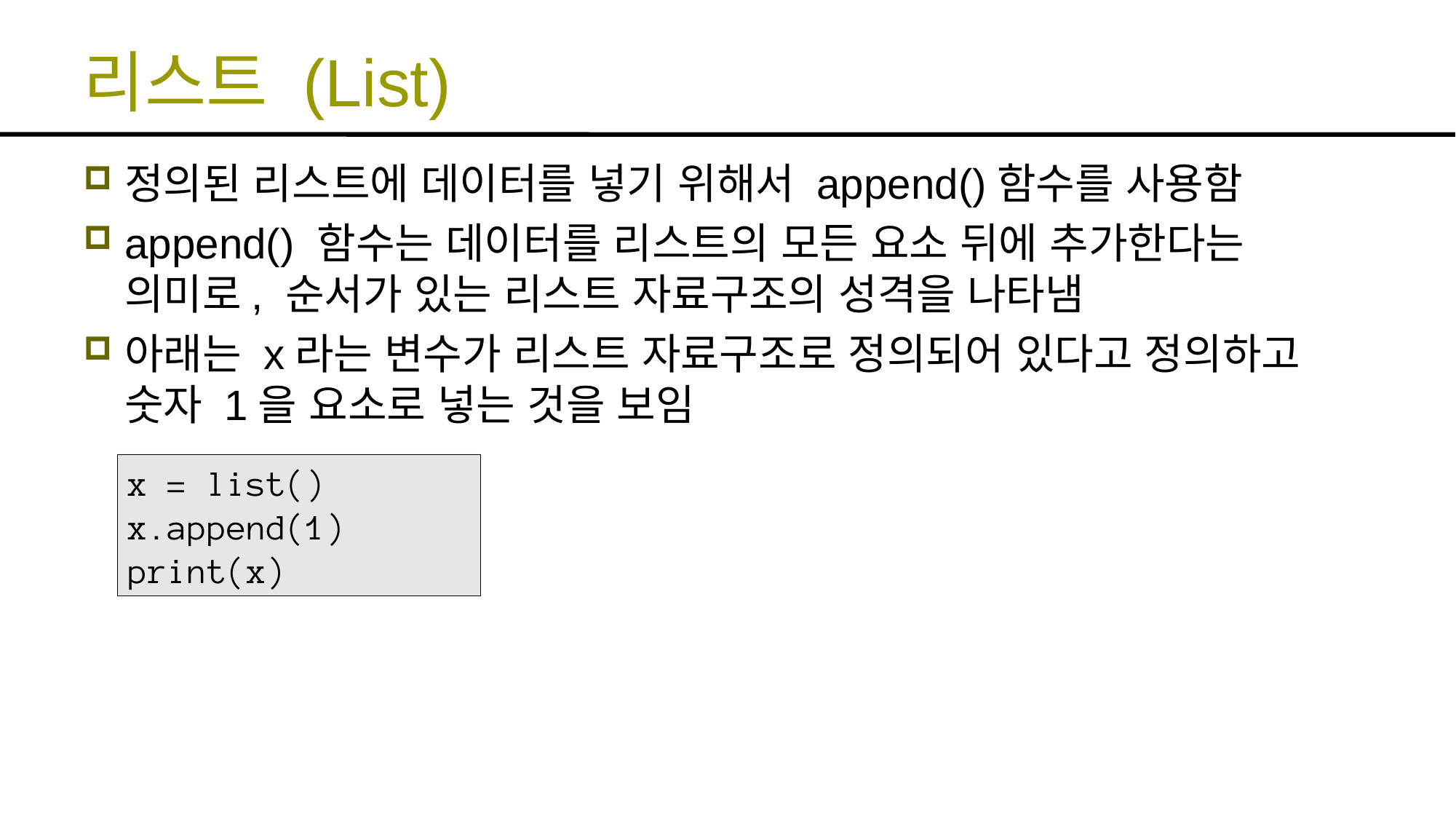

# 리스트 (List)
정의된 리스트에 데이터를 넣기 위해서 append()함수를 사용함
append() 함수는 데이터를 리스트의 모든 요소 뒤에 추가한다는 의미로, 순서가 있는 리스트 자료구조의 성격을 나타냄
아래는 x라는 변수가 리스트 자료구조로 정의되어 있다고 정의하고 숫자 1을 요소로 넣는 것을 보임

x = list()
x.append(1)
print(x)